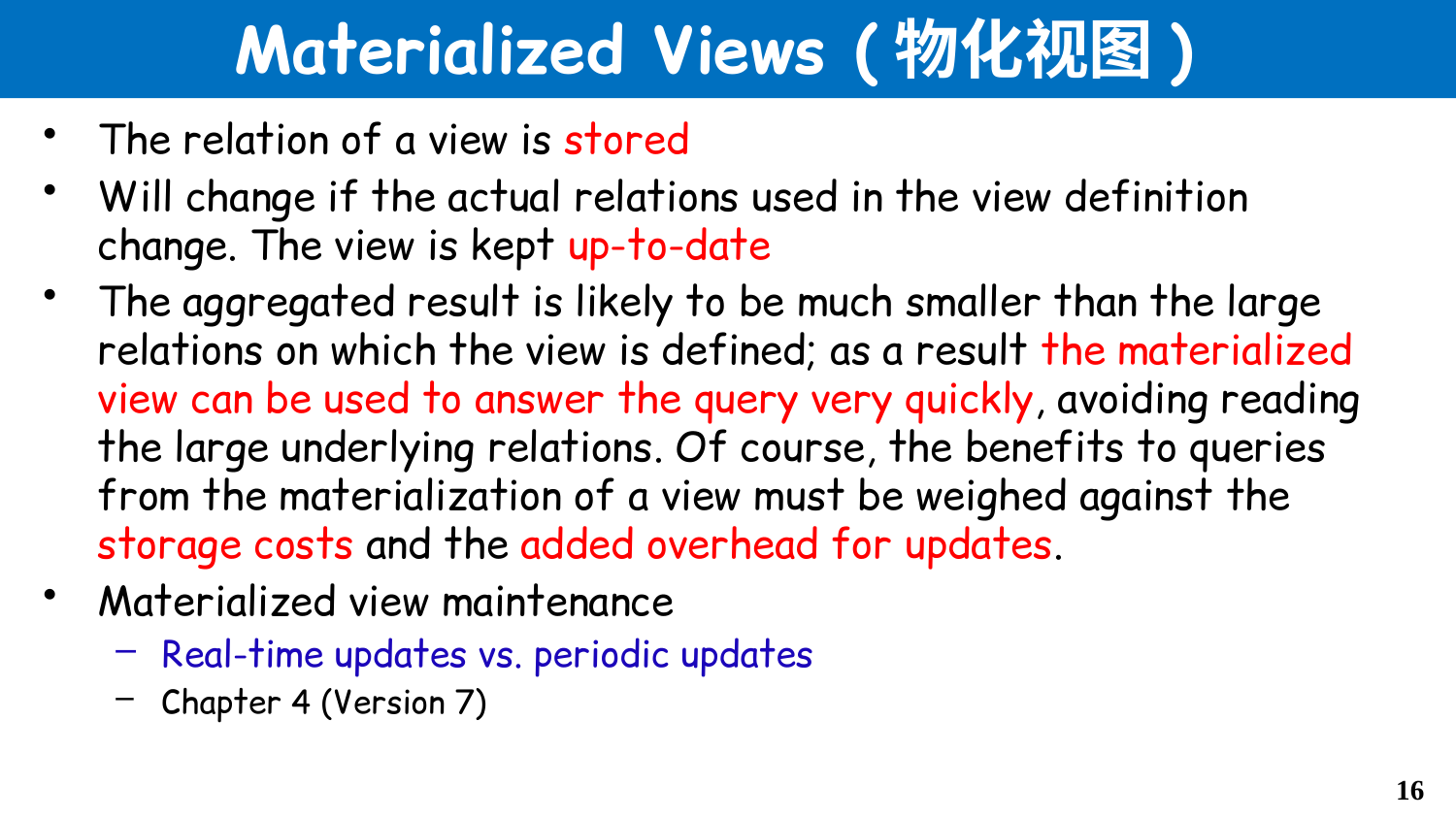

# Materialized Views (物化视图)
The relation of a view is stored
Will change if the actual relations used in the view definition change. The view is kept up-to-date
The aggregated result is likely to be much smaller than the large relations on which the view is defined; as a result the materialized view can be used to answer the query very quickly, avoiding reading the large underlying relations. Of course, the benefits to queries from the materialization of a view must be weighed against the storage costs and the added overhead for updates.
Materialized view maintenance
Real-time updates vs. periodic updates
Chapter 4 (Version 7)